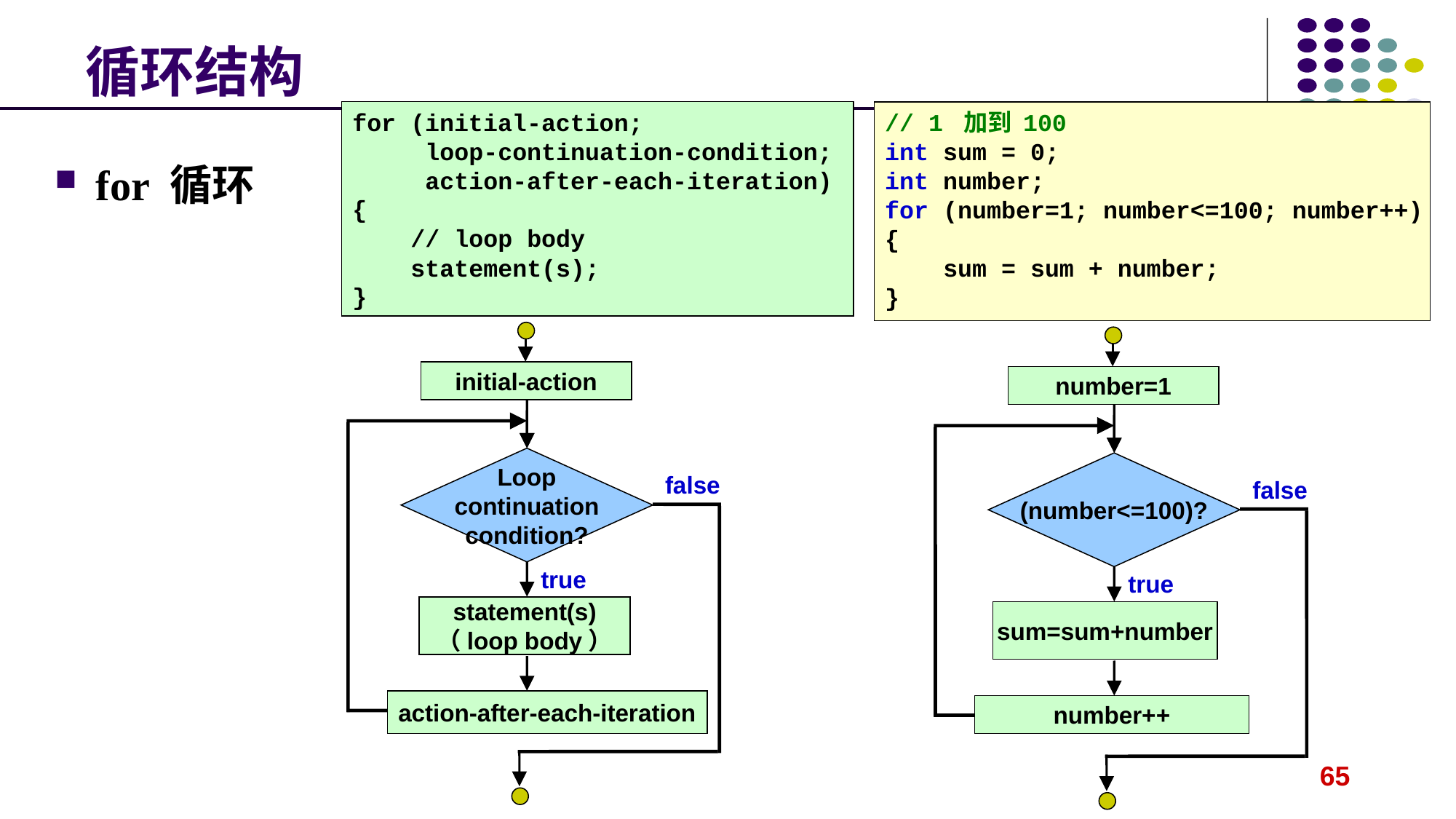

循环结构
for (initial-action;
     loop-continuation-condition;
     action-after-each-iteration)
{
    // loop body
    statement(s);
}
// 1 加到 100
int sum = 0;
int number;
for (number=1; number<=100; number++)
{
    sum = sum + number;
}
# for 循环

initial-action

Loop
continuation
condition?
false

true

statement(s)
（loop body）

action-after-each-iteration

number=1

(number<=100)?
false

true

sum=sum+number

number++